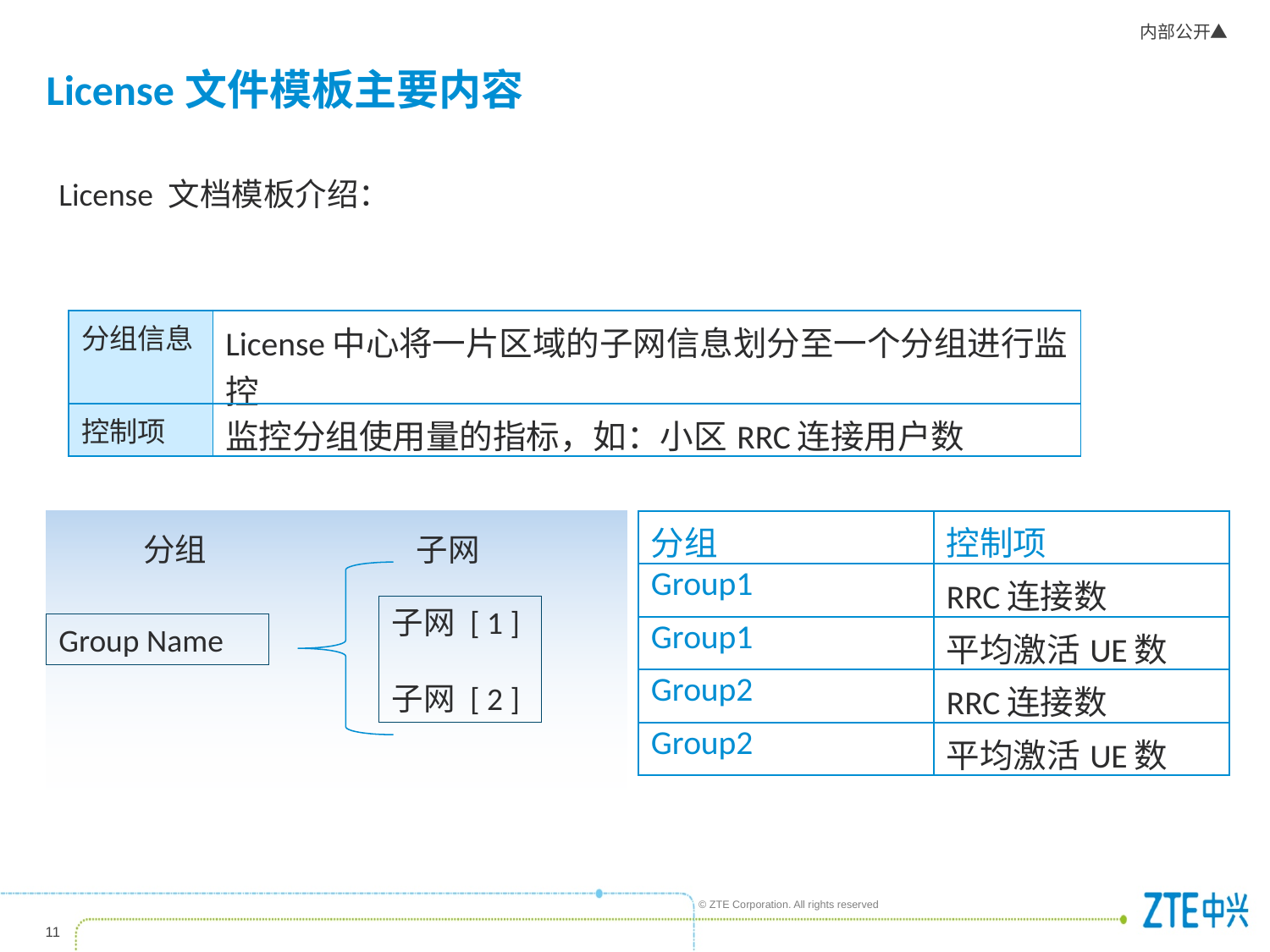

# License文件模板主要内容
License 文档模板介绍：
| 分组信息 | License中心将一片区域的子网信息划分至一个分组进行监控 |
| --- | --- |
| 控制项 | 监控分组使用量的指标，如：小区RRC连接用户数 |
| 分组 | 控制项 |
| --- | --- |
| Group1 | RRC连接数 |
| Group1 | 平均激活UE数 |
| Group2 | RRC连接数 |
| Group2 | 平均激活UE数 |

分组
子网

子网 [ 1 ]

子网 [ 2 ]
Group Name